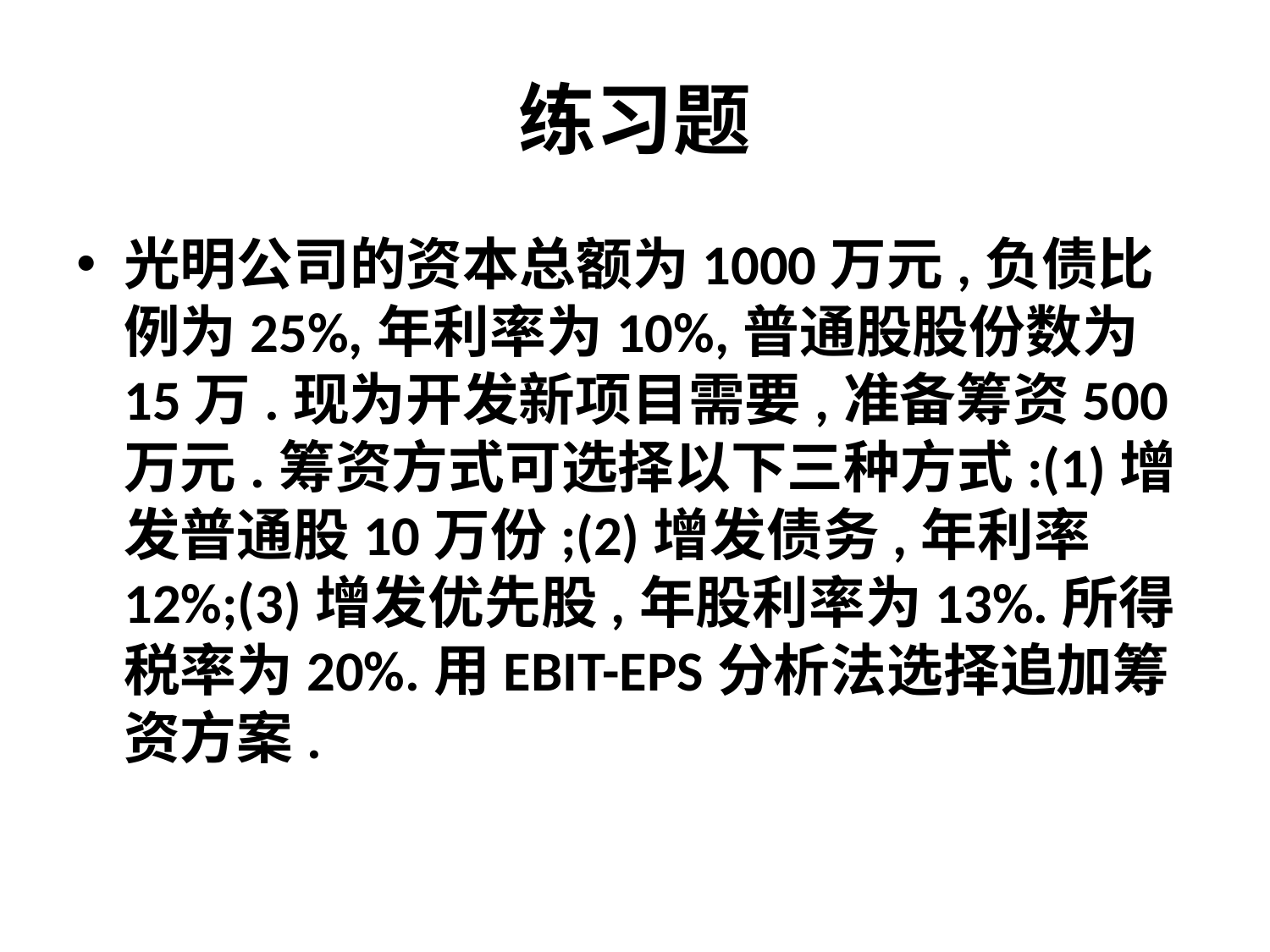

# 练习题
光明公司的资本总额为1000万元,负债比例为25%,年利率为10%,普通股股份数为15万.现为开发新项目需要,准备筹资500万元.筹资方式可选择以下三种方式:(1)增发普通股10万份;(2)增发债务,年利率12%;(3)增发优先股,年股利率为13%.所得税率为20%.用EBIT-EPS分析法选择追加筹资方案.